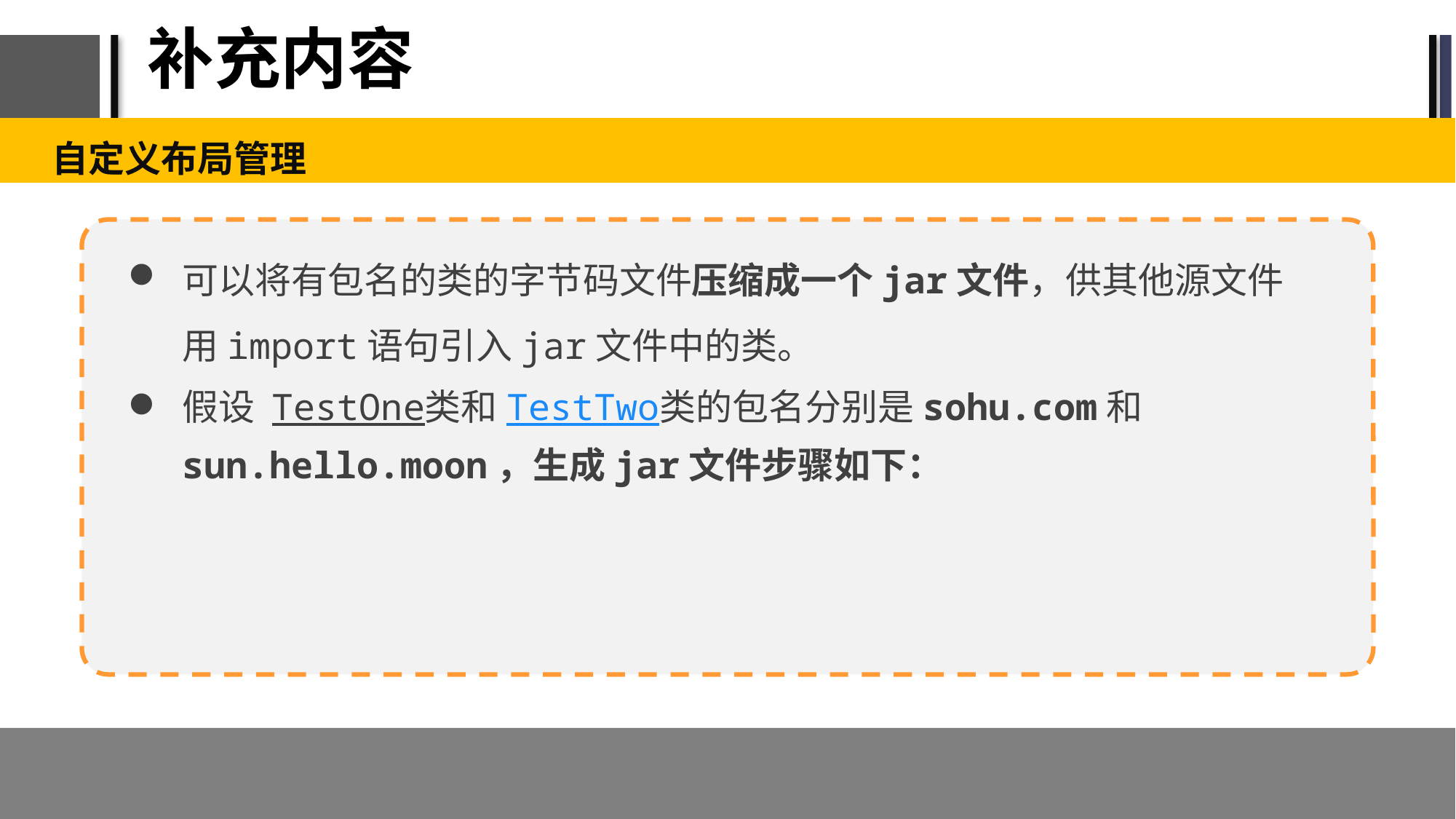

# 补充内容

自定义布局管理

可以将有包名的类的字节码文件压缩成一个jar文件，供其他源文件用import语句引入jar文件中的类。
假设 TestOne类和TestTwo类的包名分别是sohu.com和sun.hello.moon，生成jar文件步骤如下：